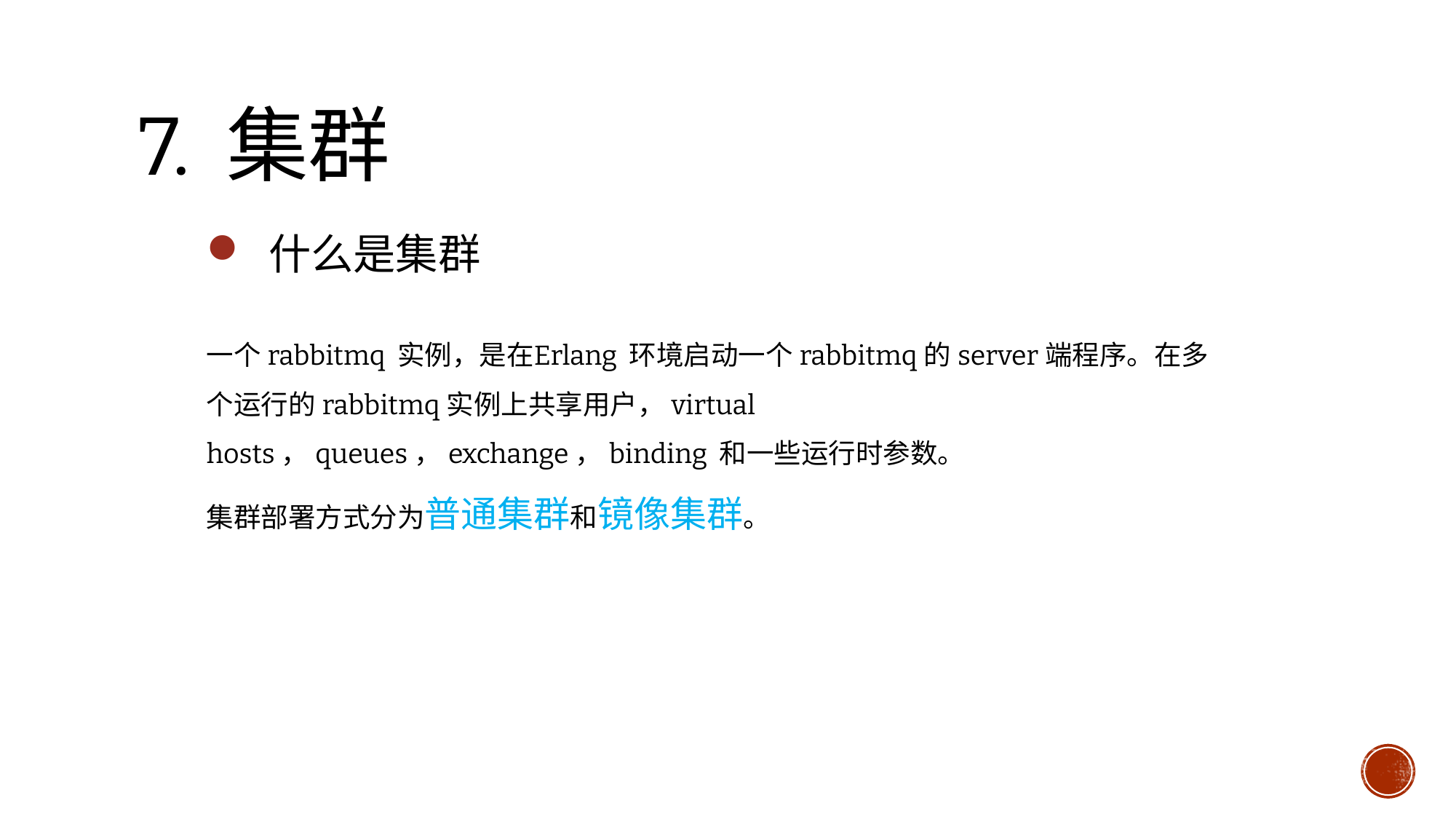

# 7. 集群
 什么是集群
一个rabbitmq 实例，是在	Erlang 环境启动一个rabbitmq的server端程序。在多个运行的rabbitmq实例上共享用户，virtual hosts，queues，exchange，binding 和一些运行时参数。
集群部署方式分为普通集群和镜像集群。